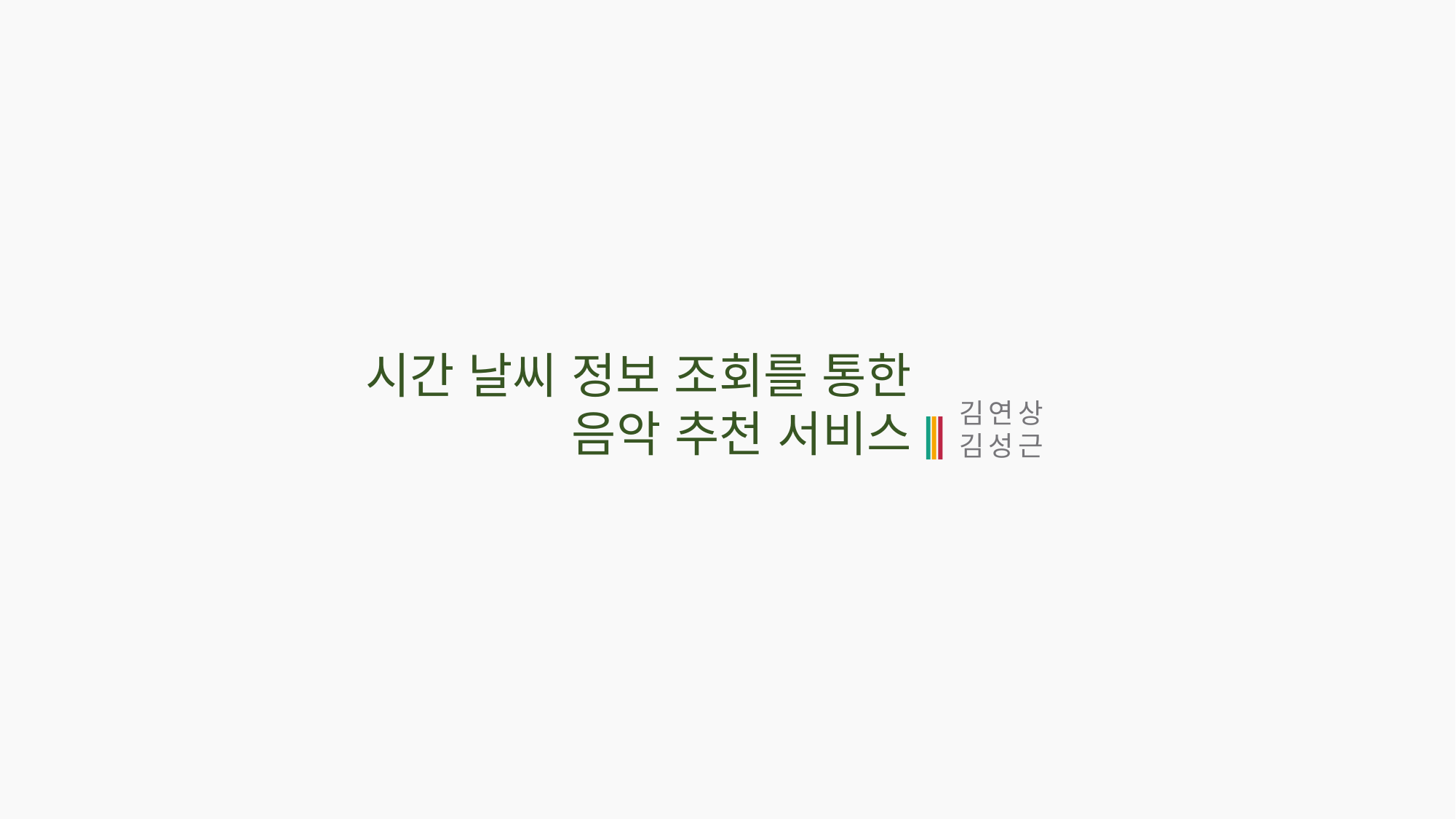

시간 날씨 정보 조회를 통한
음악 추천 서비스
김연상
김성근